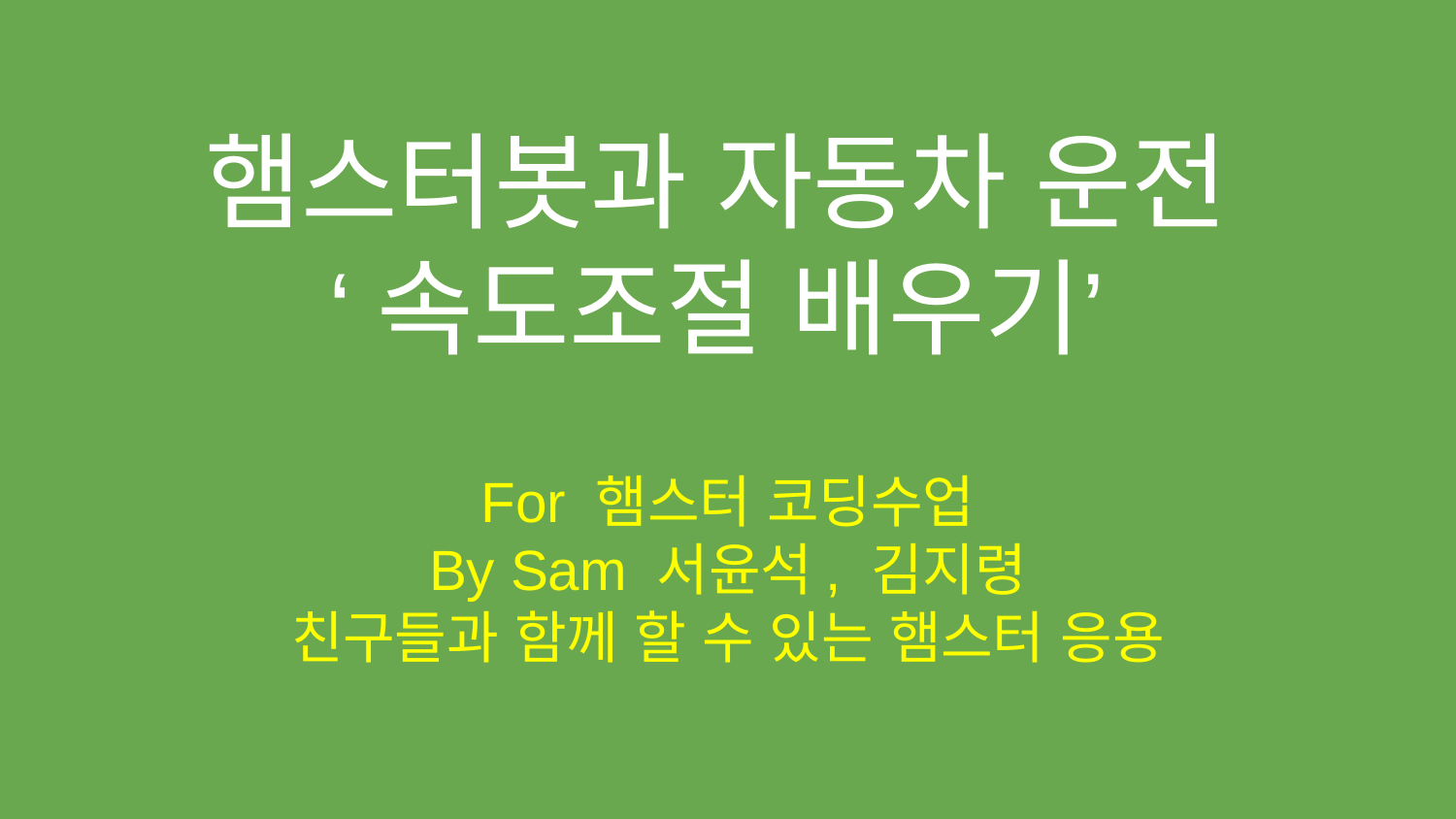

# 햄스터봇과 자동차 운전
‘속도조절 배우기’
For 햄스터 코딩수업
By Sam 서윤석, 김지령
친구들과 함께 할 수 있는 햄스터 응용